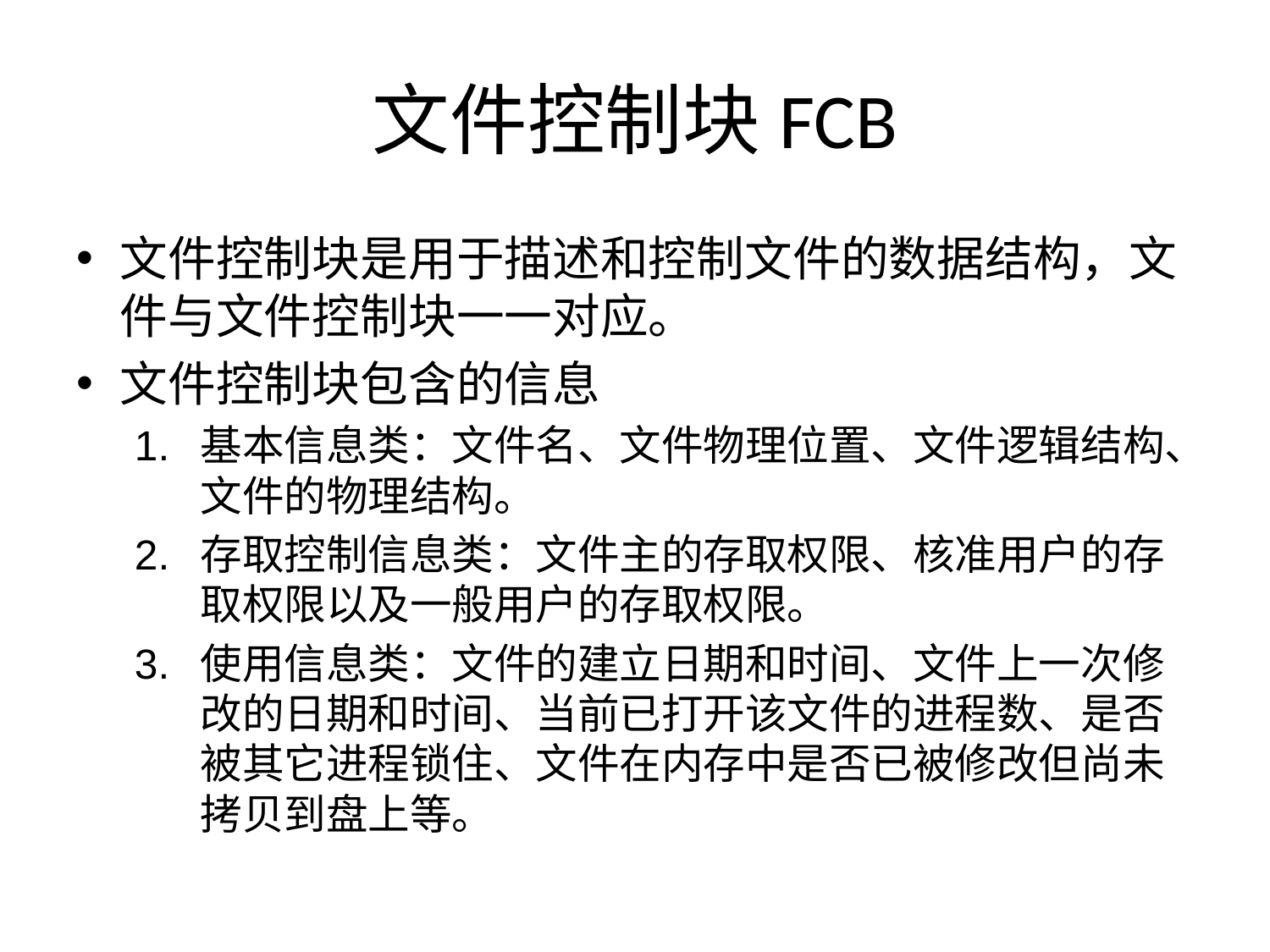

# 文件控制块FCB
文件控制块是用于描述和控制文件的数据结构，文件与文件控制块一一对应。
文件控制块包含的信息
基本信息类：文件名、文件物理位置、文件逻辑结构、文件的物理结构。
存取控制信息类：文件主的存取权限、核准用户的存取权限以及一般用户的存取权限。
使用信息类：文件的建立日期和时间、文件上一次修改的日期和时间、当前已打开该文件的进程数、是否被其它进程锁住、文件在内存中是否已被修改但尚未拷贝到盘上等。